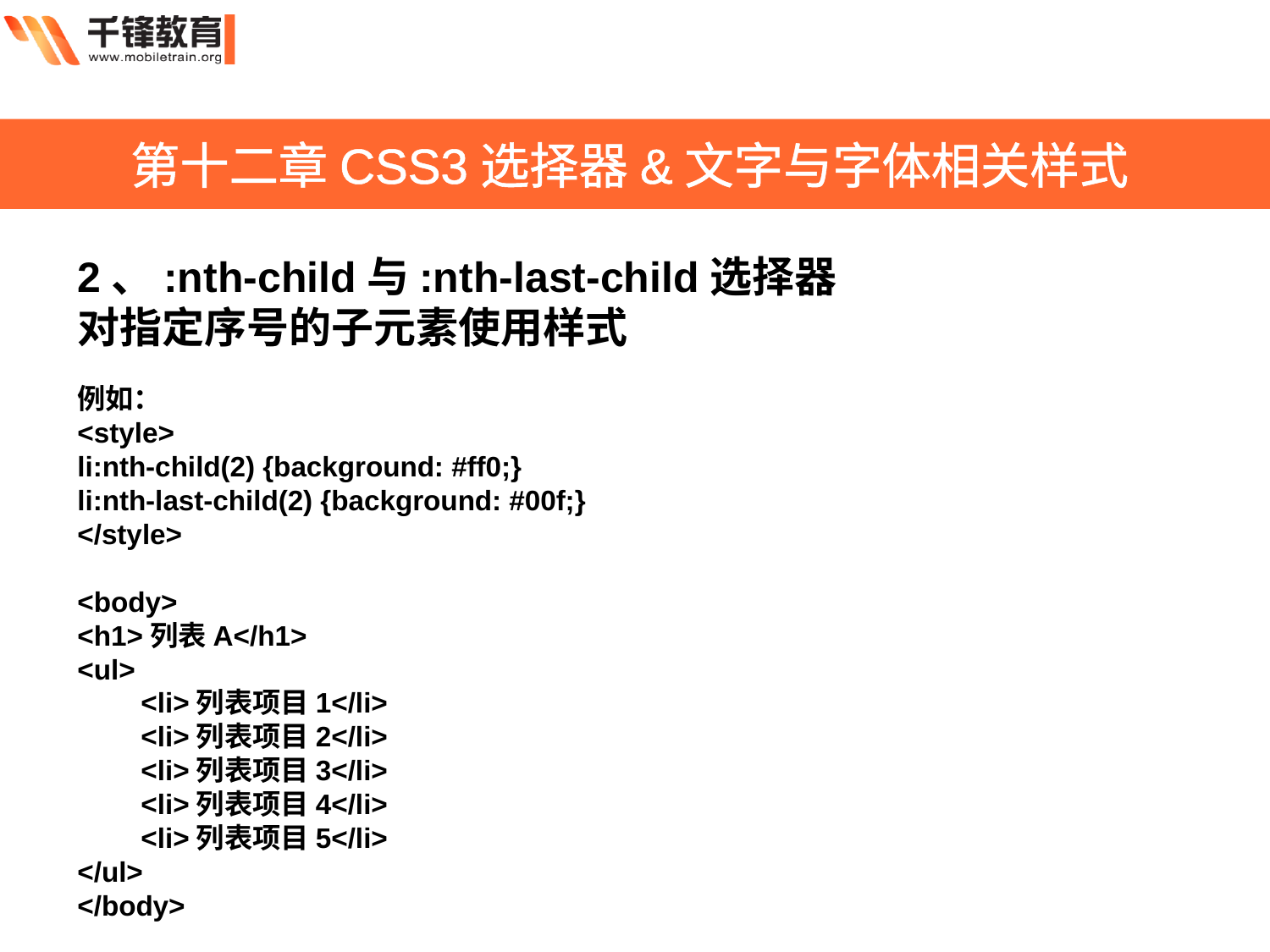

第十二章CSS3选择器&文字与字体相关样式
2、:nth-child与:nth-last-child选择器
对指定序号的子元素使用样式

例如：
<style>
li:nth-child(2) {background: #ff0;}
li:nth-last-child(2) {background: #00f;}
</style>

<body>
<h1>列表A</h1>
<ul>
<li>列表项目1</li>
<li>列表项目2</li>
<li>列表项目3</li>
<li>列表项目4</li>
<li>列表项目5</li>
</ul>
</body>